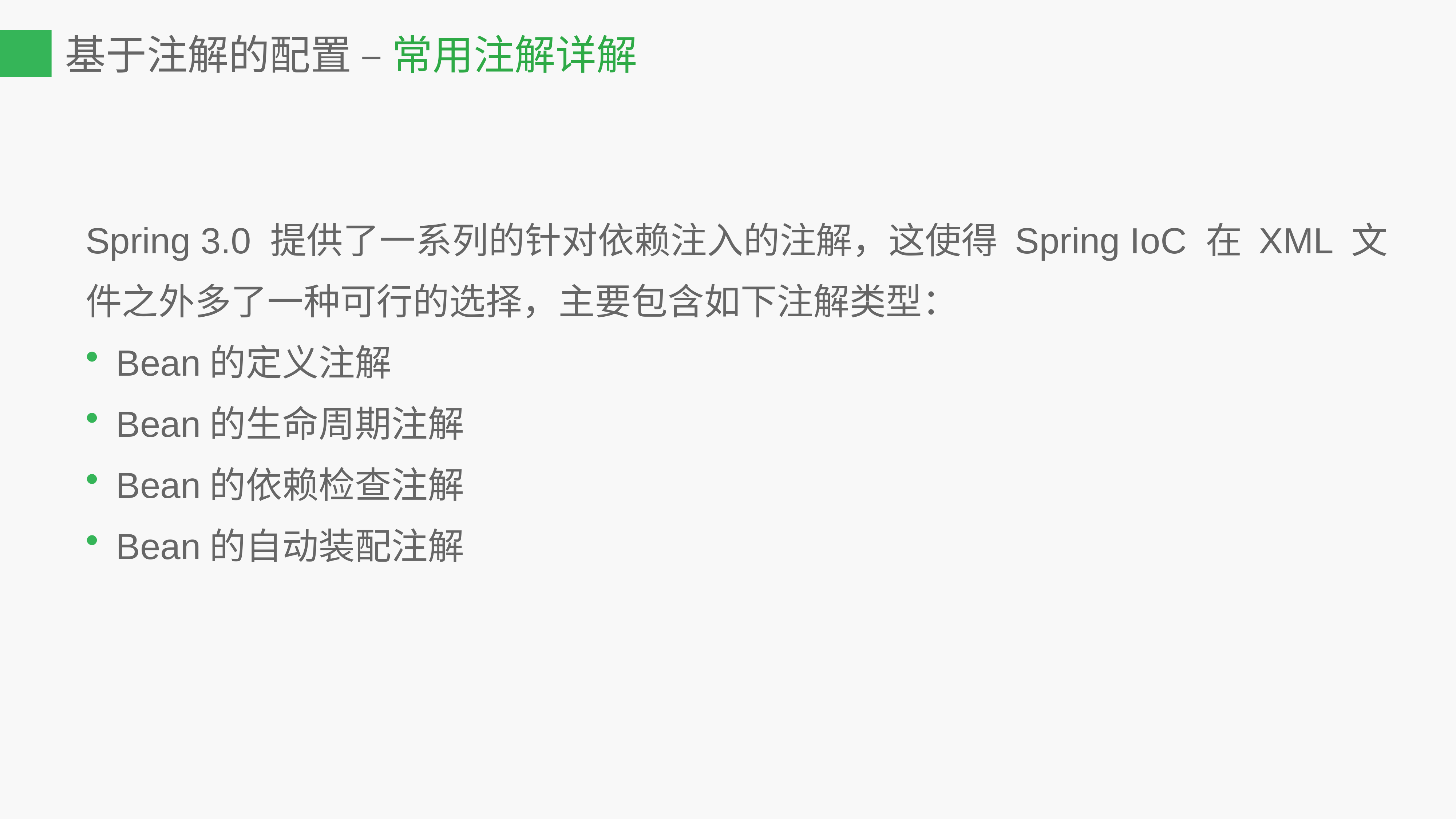

基于注解的配置 – 常用注解详解

Spring 3.0 提供了一系列的针对依赖注入的注解，这使得 Spring IoC 在 XML 文件之外多了一种可行的选择，主要包含如下注解类型：
Bean的定义注解
Bean的生命周期注解
Bean的依赖检查注解
Bean的自动装配注解